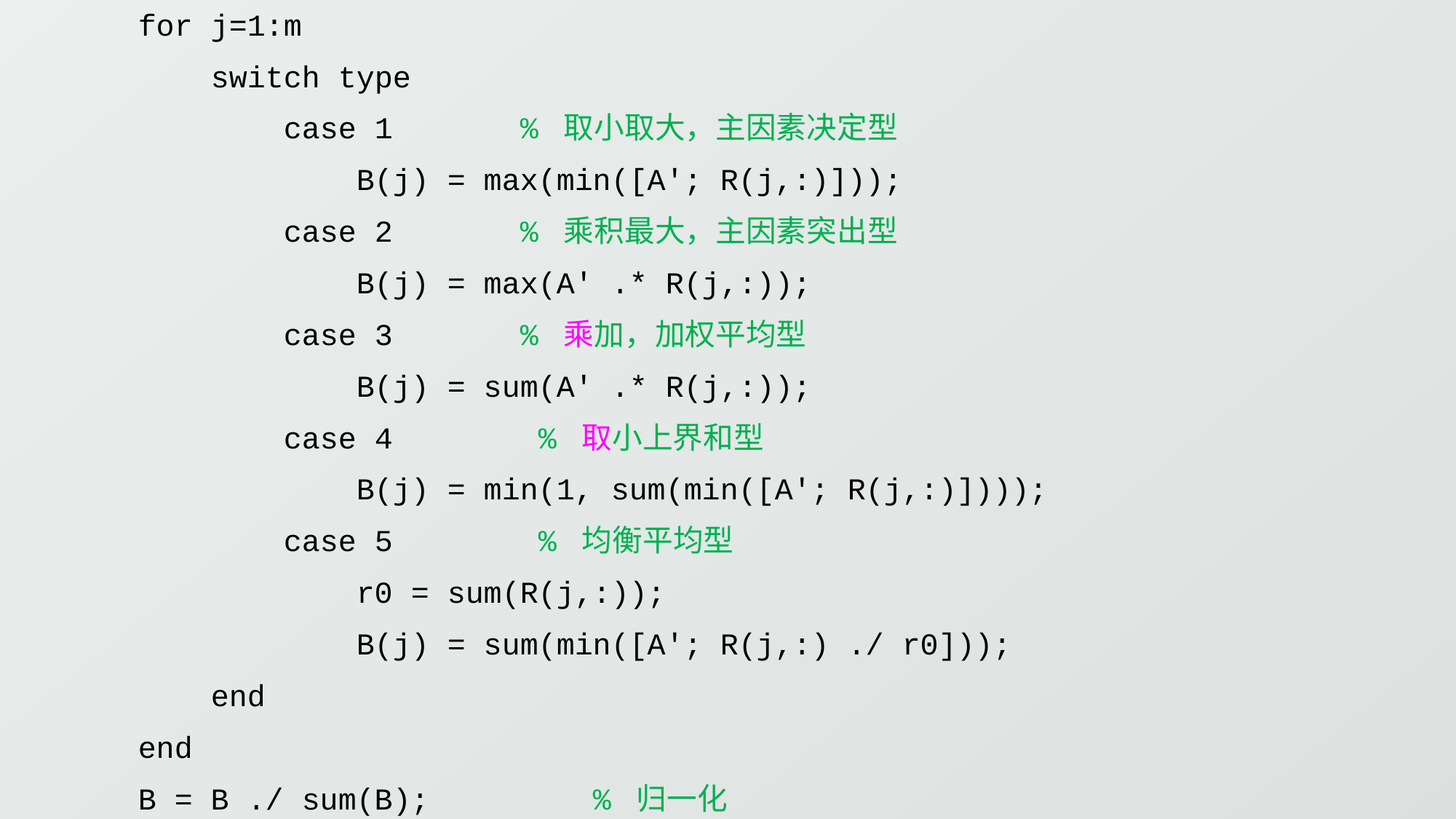

for j=1:m
    switch type
        case 1       % 取小取大，主因素决定型
            B(j) = max(min([A'; R(j,:)]));
        case 2       % 乘积最大，主因素突出型
            B(j) = max(A' .* R(j,:));
        case 3       % 乘加，加权平均型
            B(j) = sum(A' .* R(j,:));
        case 4        % 取小上界和型
            B(j) = min(1, sum(min([A'; R(j,:)])));
        case 5        % 均衡平均型
            r0 = sum(R(j,:));
            B(j) = sum(min([A'; R(j,:) ./ r0]));
    end
end
B = B ./ sum(B);         % 归一化